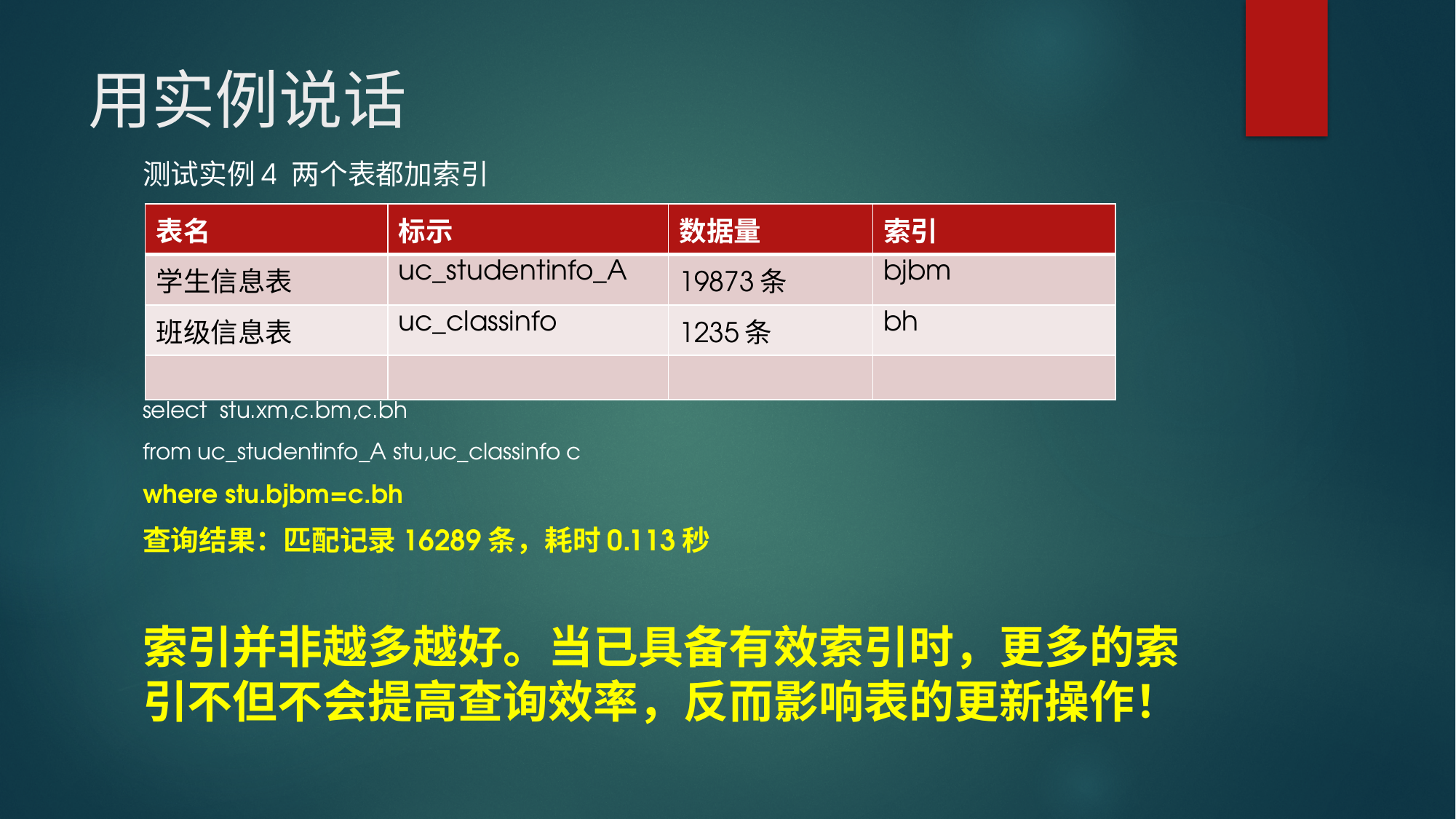

# 用实例说话
测试实例4 两个表都加索引

select  stu.xm,c.bm,c.bh
from uc_studentinfo_A stu,uc_classinfo c
where stu.bjbm=c.bh
查询结果：匹配记录16289条，耗时0.113秒

索引并非越多越好。当已具备有效索引时，更多的索引不但不会提高查询效率，反而影响表的更新操作！
| 表名 | 标示 | 数据量 | 索引 |
| --- | --- | --- | --- |
| 学生信息表 | uc\_studentinfo\_A | 19873条 | bjbm |
| 班级信息表 | uc\_classinfo | 1235条 | bh |
|  |  |  |  |